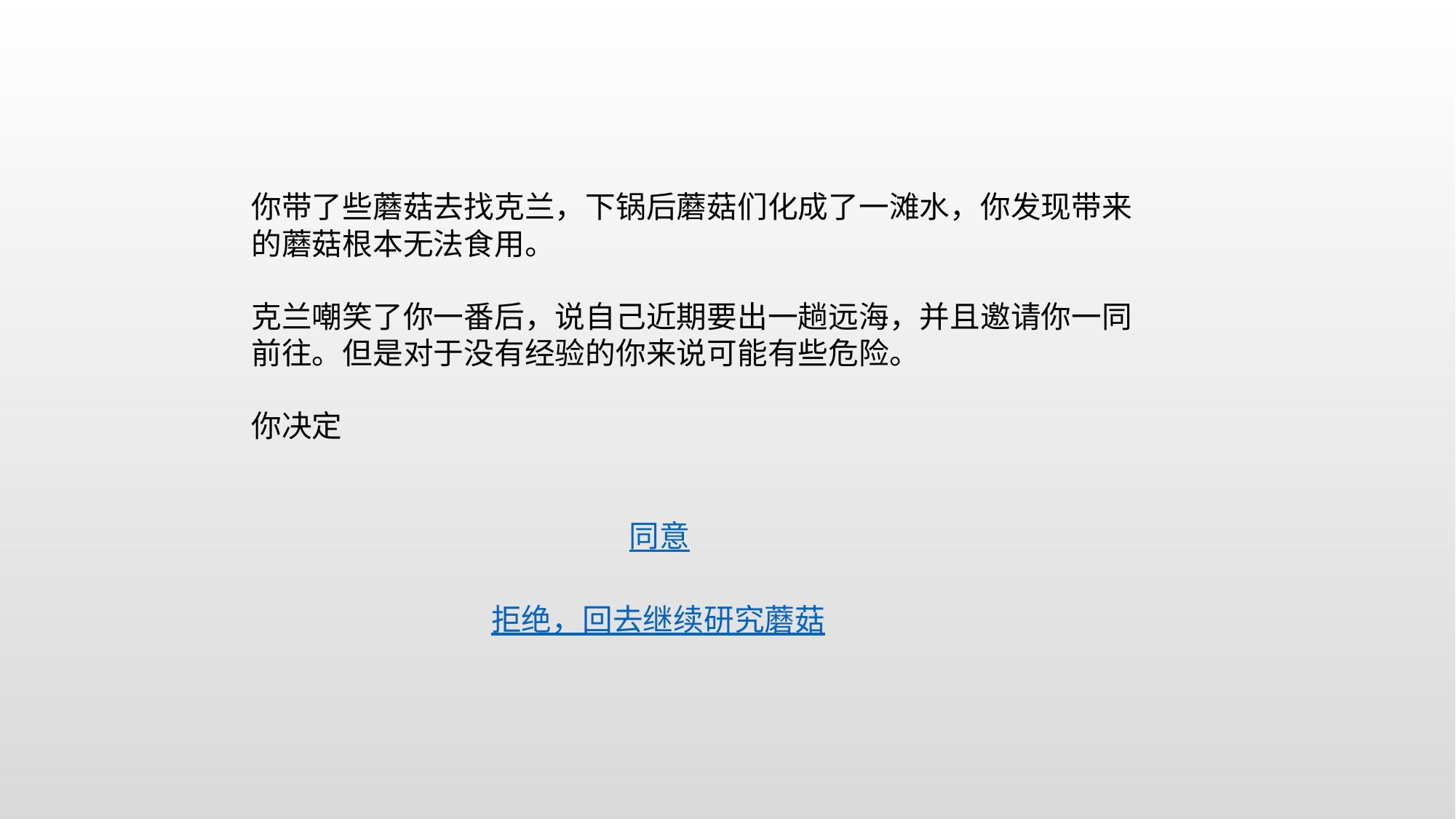

你带了些蘑菇去找克兰，下锅后蘑菇们化成了一滩水，你发现带来的蘑菇根本无法食用。

克兰嘲笑了你一番后，说自己近期要出一趟远海，并且邀请你一同前往。但是对于没有经验的你来说可能有些危险。

你决定
同意
拒绝，回去继续研究蘑菇